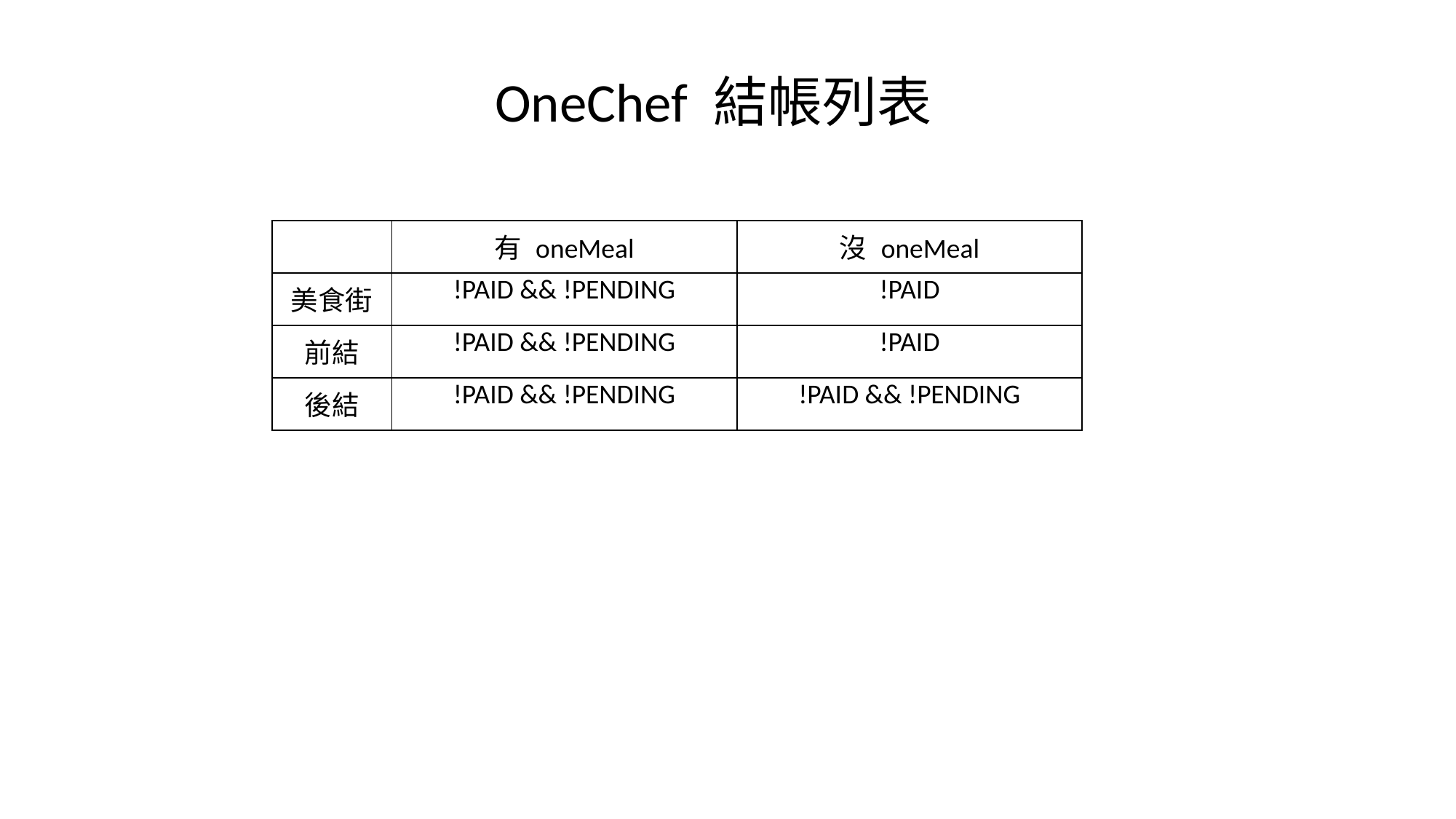

# OneChef 結帳列表
|  | 有 oneMeal | 沒 oneMeal |
| --- | --- | --- |
| 美食街 | !PAID && !PENDING | !PAID |
| 前結 | !PAID && !PENDING | !PAID |
| 後結 | !PAID && !PENDING | !PAID && !PENDING |